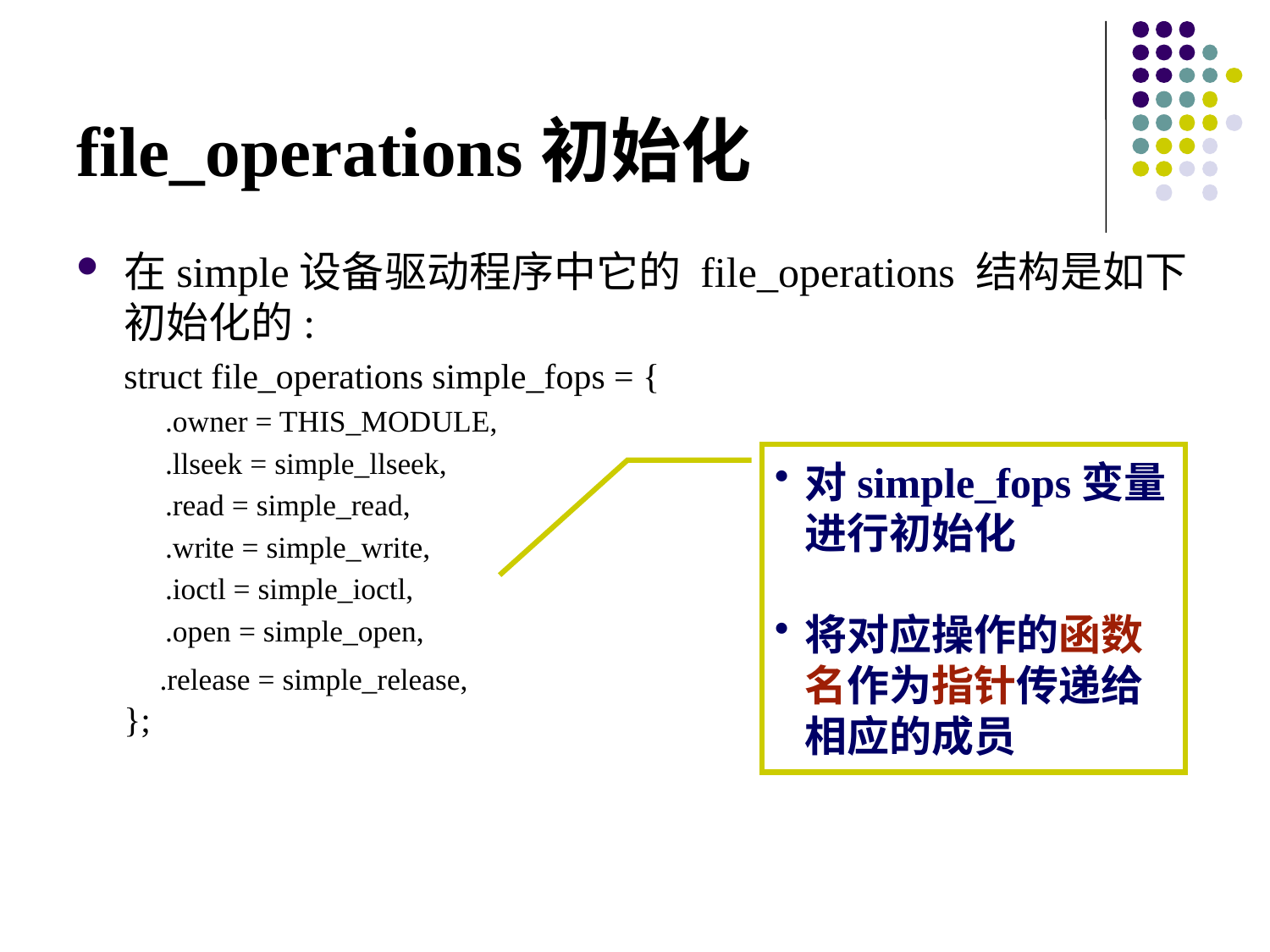

# file_operations初始化
在simple设备驱动程序中它的 file_operations 结构是如下初始化的:
struct file_operations simple_fops = {
.owner = THIS_MODULE,
.llseek = simple_llseek,
.read = simple_read,
.write = simple_write,
.ioctl = simple_ioctl,
.open = simple_open,
    .release = simple_release,
};
对simple_fops变量进行初始化

将对应操作的函数名作为指针传递给相应的成员